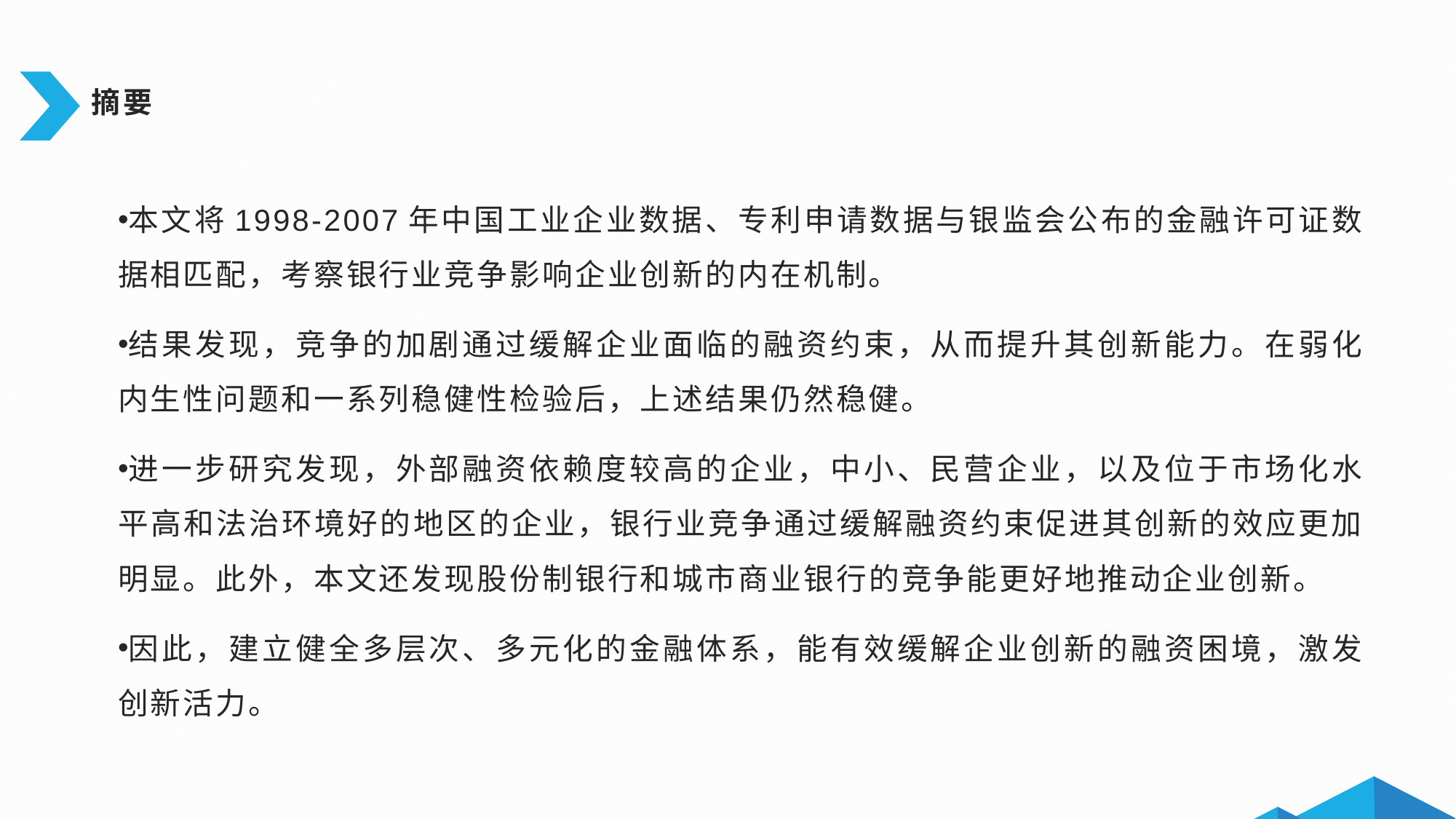

# 摘要

本文将1998-2007年中国工业企业数据、专利申请数据与银监会公布的金融许可证数据相匹配，考察银行业竞争影响企业创新的内在机制。
结果发现，竞争的加剧通过缓解企业面临的融资约束，从而提升其创新能力。在弱化内生性问题和一系列稳健性检验后，上述结果仍然稳健。
进一步研究发现，外部融资依赖度较高的企业，中小、民营企业，以及位于市场化水平高和法治环境好的地区的企业，银行业竞争通过缓解融资约束促进其创新的效应更加明显。此外，本文还发现股份制银行和城市商业银行的竞争能更好地推动企业创新。
因此，建立健全多层次、多元化的金融体系，能有效缓解企业创新的融资困境，激发创新活力。
3